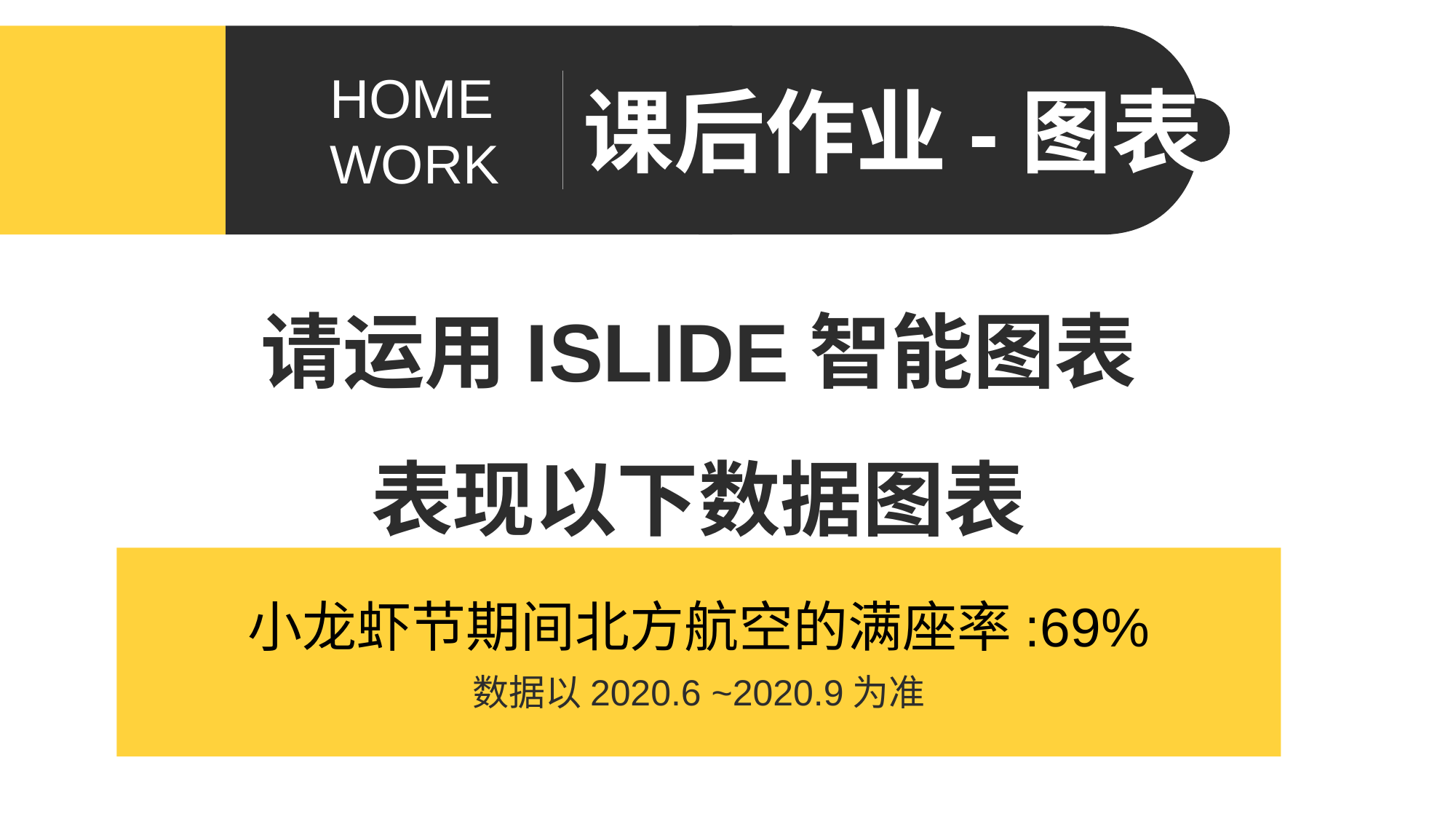

HOME
WORK
课后作业-图表
请运用ISLIDE智能图表
表现以下数据图表

小龙虾节期间北方航空的满座率:69%
数据以2020.6 ~2020.9为准